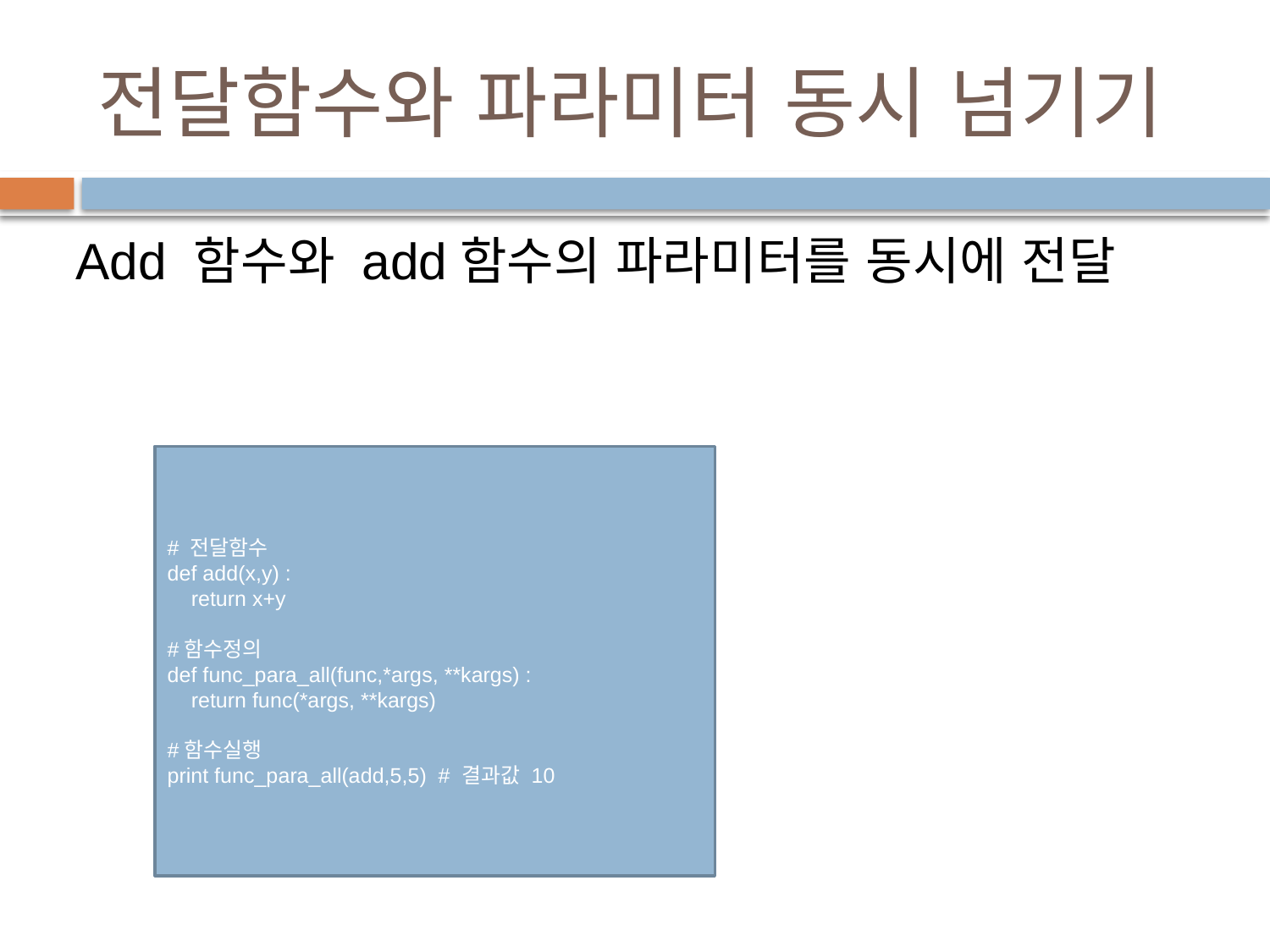

# 전달함수와 파라미터 동시 넘기기
Add 함수와 add함수의 파라미터를 동시에 전달
# 전달함수
def add(x,y) :
    return x+y

#함수정의
def func_para_all(func,*args, **kargs) :
    return func(*args, **kargs)

#함수실행
print func_para_all(add,5,5)  # 결과값 10